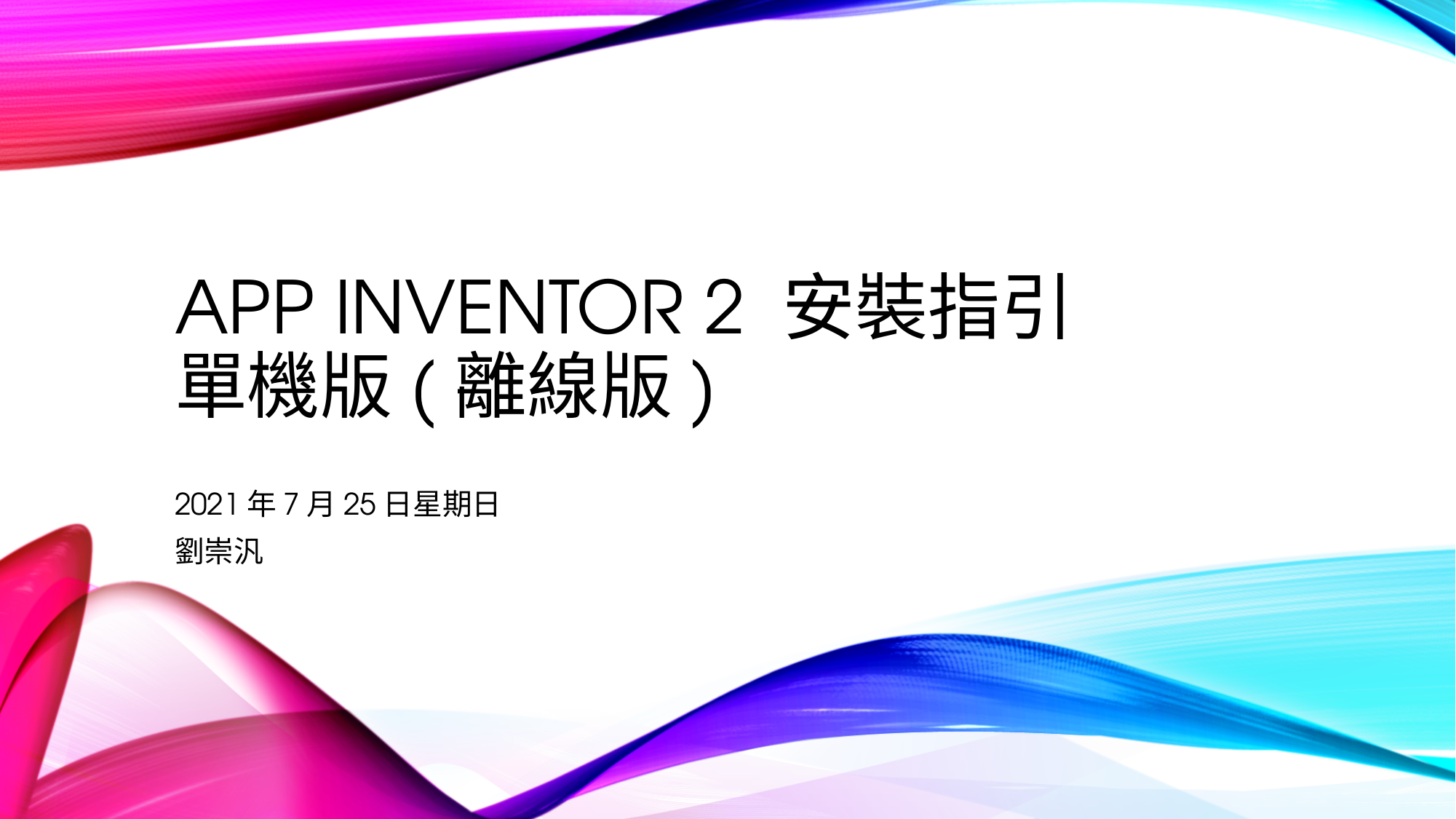

# App Inventor 2 安裝指引 單機版(離線版)

2021年7月25日星期日
劉崇汎